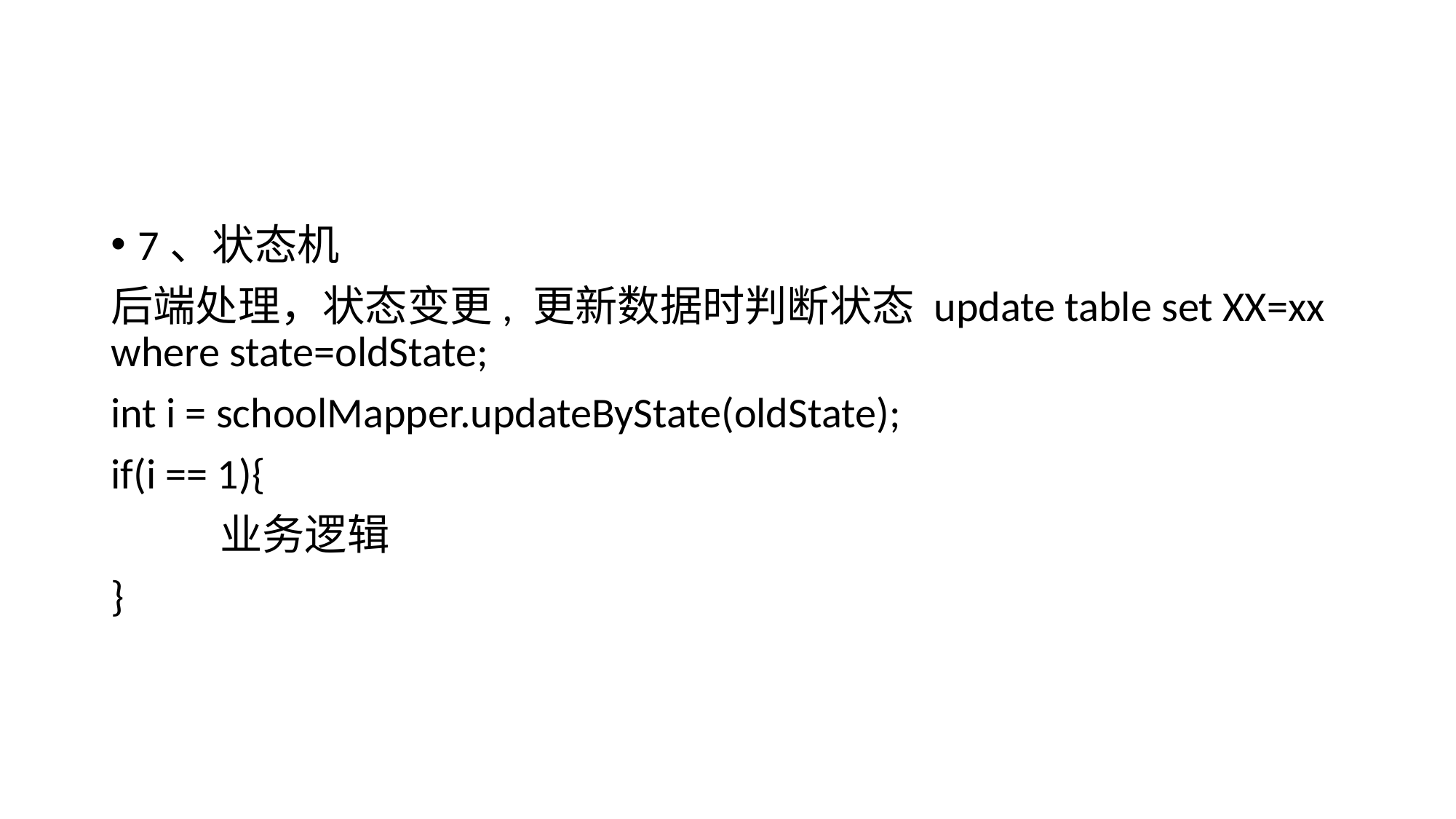

7、状态机
后端处理，状态变更, 更新数据时判断状态 update table set XX=xx where state=oldState;
int i = schoolMapper.updateByState(oldState);
if(i == 1){
	业务逻辑
}